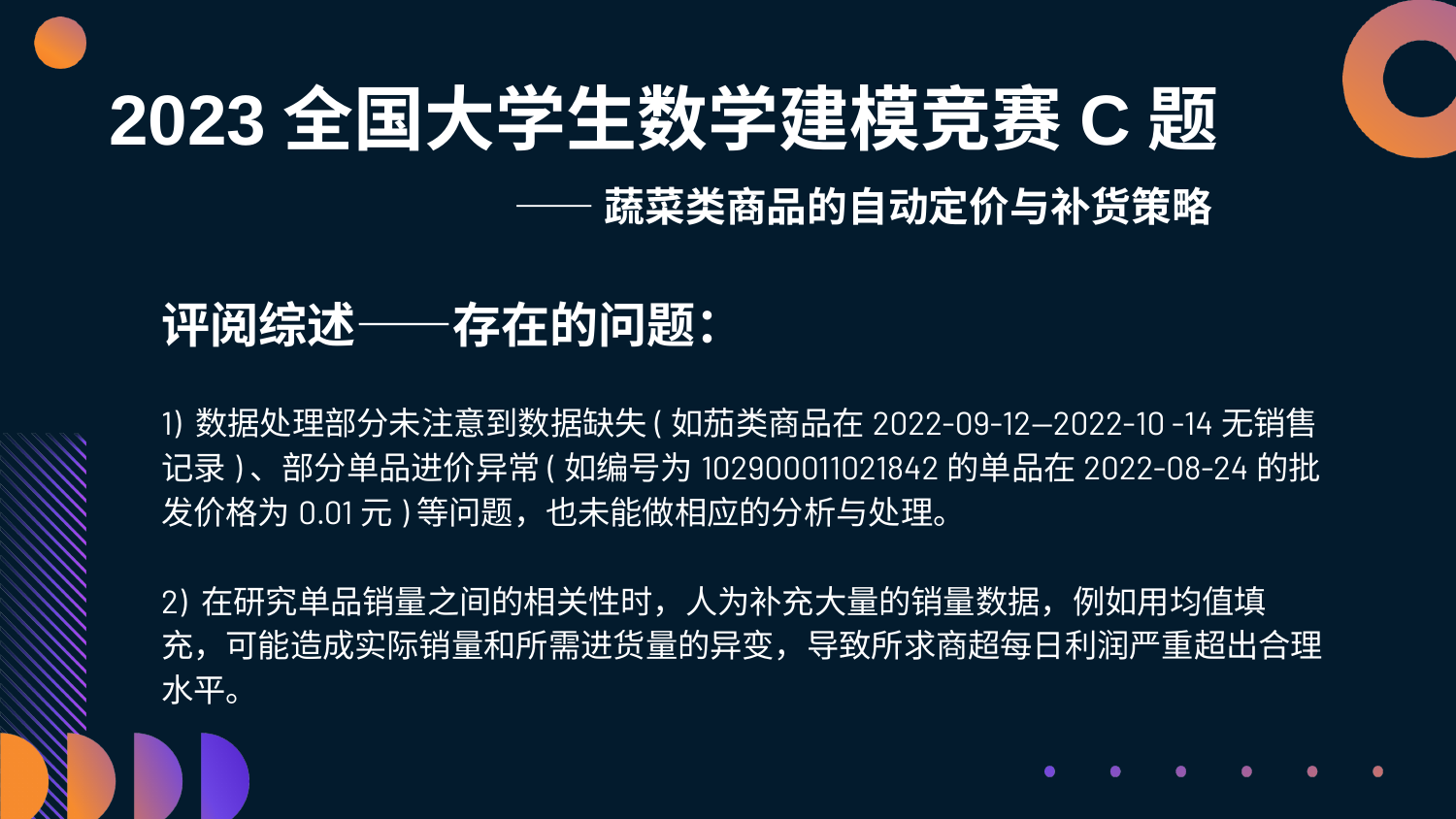

# 2023全国大学生数学建模竞赛C题
——蔬菜类商品的自动定价与补货策略
评阅综述——存在的问题：

1) 数据处理部分未注意到数据缺失(如茄类商品在2022-09-12—2022-10 -14无销售记录)、部分单品进价异常(如编号为102900011021842的单品在2022-08-24的批发价格为0.01元)等问题，也未能做相应的分析与处理。

2) 在研究单品销量之间的相关性时，人为补充大量的销量数据，例如用均值填充，可能造成实际销量和所需进货量的异变，导致所求商超每日利润严重超出合理水平。